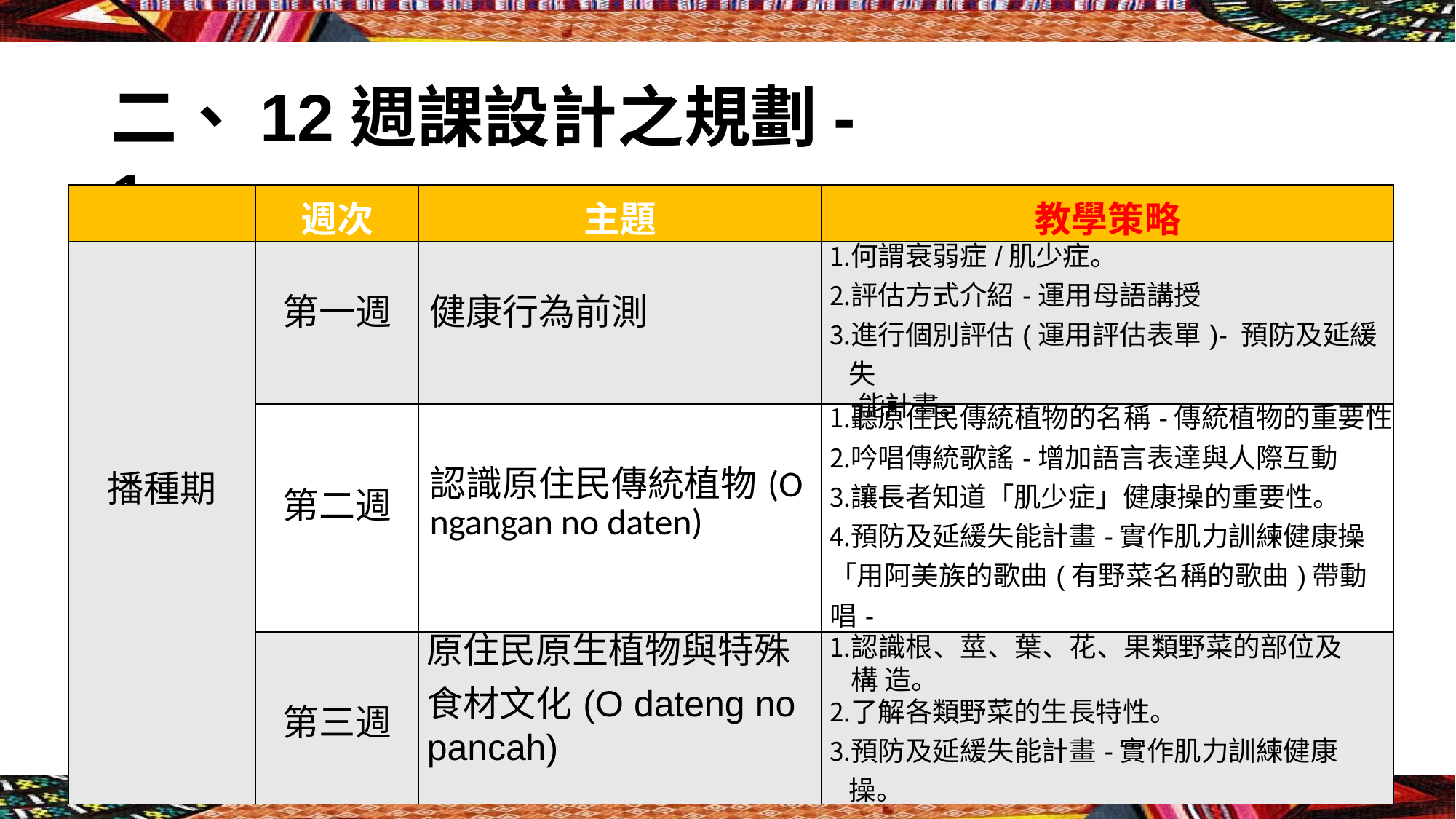

# 二、12週課設計之規劃-1
|  | 週次 | 主題 | 教學策略 |
| --- | --- | --- | --- |
| 播種期 | 第一週 | 健康行為前測 | 何謂衰弱症/肌少症。 評估方式介紹-運用母語講授 進行個別評估(運用評估表單)- 預防及延緩失 能計畫。 |
|  | 第二週 | 認識原住民傳統植物(O ngangan no daten) | 聽原住民傳統植物的名稱-傳統植物的重要性 吟唱傳統歌謠-增加語言表達與人際互動 讓長者知道「肌少症」健康操的重要性。 預防及延緩失能計畫-實作肌力訓練健康操 「用阿美族的歌曲(有野菜名稱的歌曲)帶動唱- 促進長者手部肌力、下肢體運動」。 |
|  | 第三週 | 原住民原生植物與特殊 食材文化(O dateng no pancah) | 認識根、莖、葉、花、果類野菜的部位及構 造。 了解各類野菜的生長特性。 預防及延緩失能計畫-實作肌力訓練健康操。 |